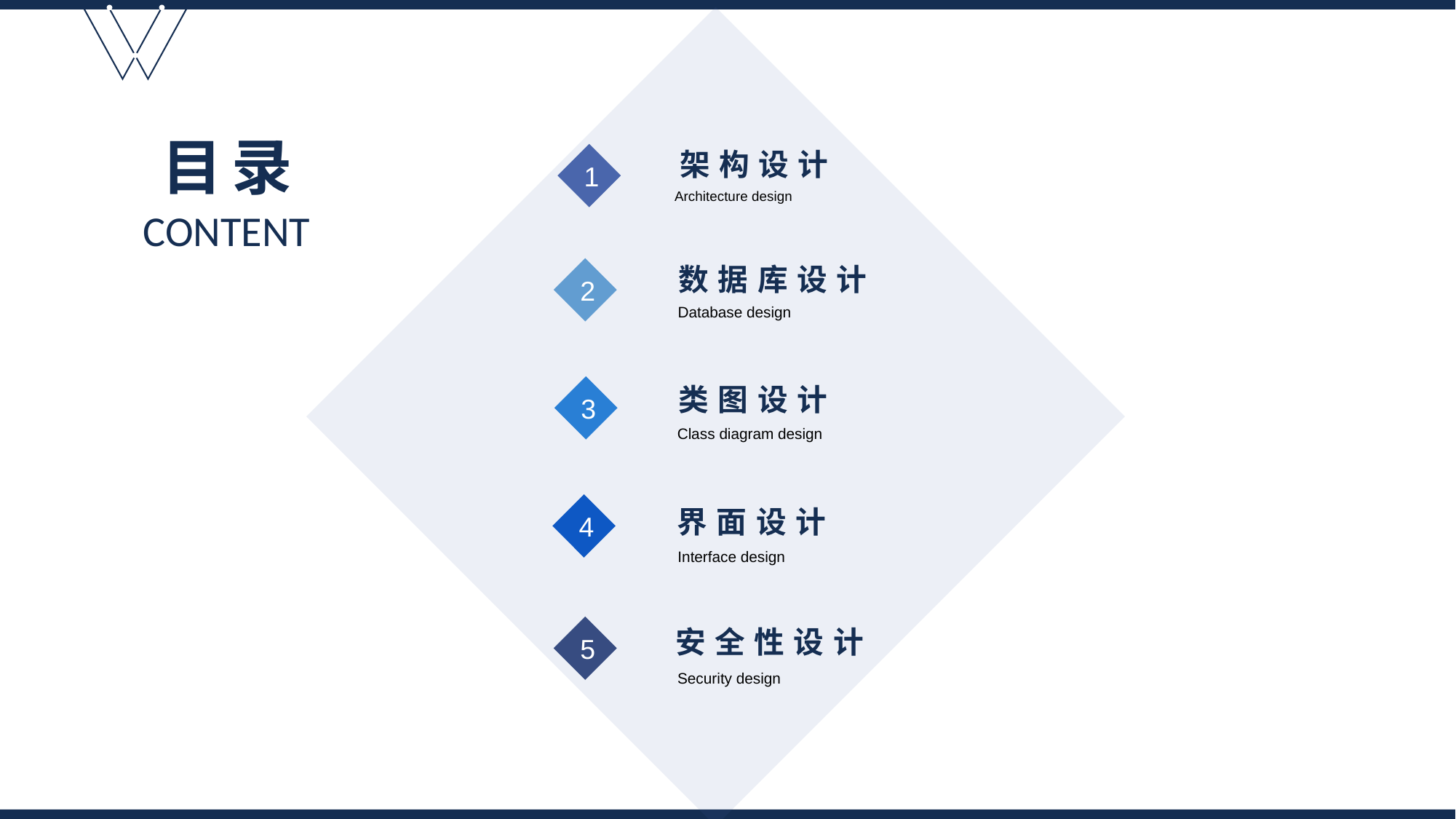

目录
CONTENT
架构设计
Architecture design
1
数据库设计
Database design
2
类图设计
Class diagram design
3
界面设计
Interface design
4
安全性设计
Security design
5